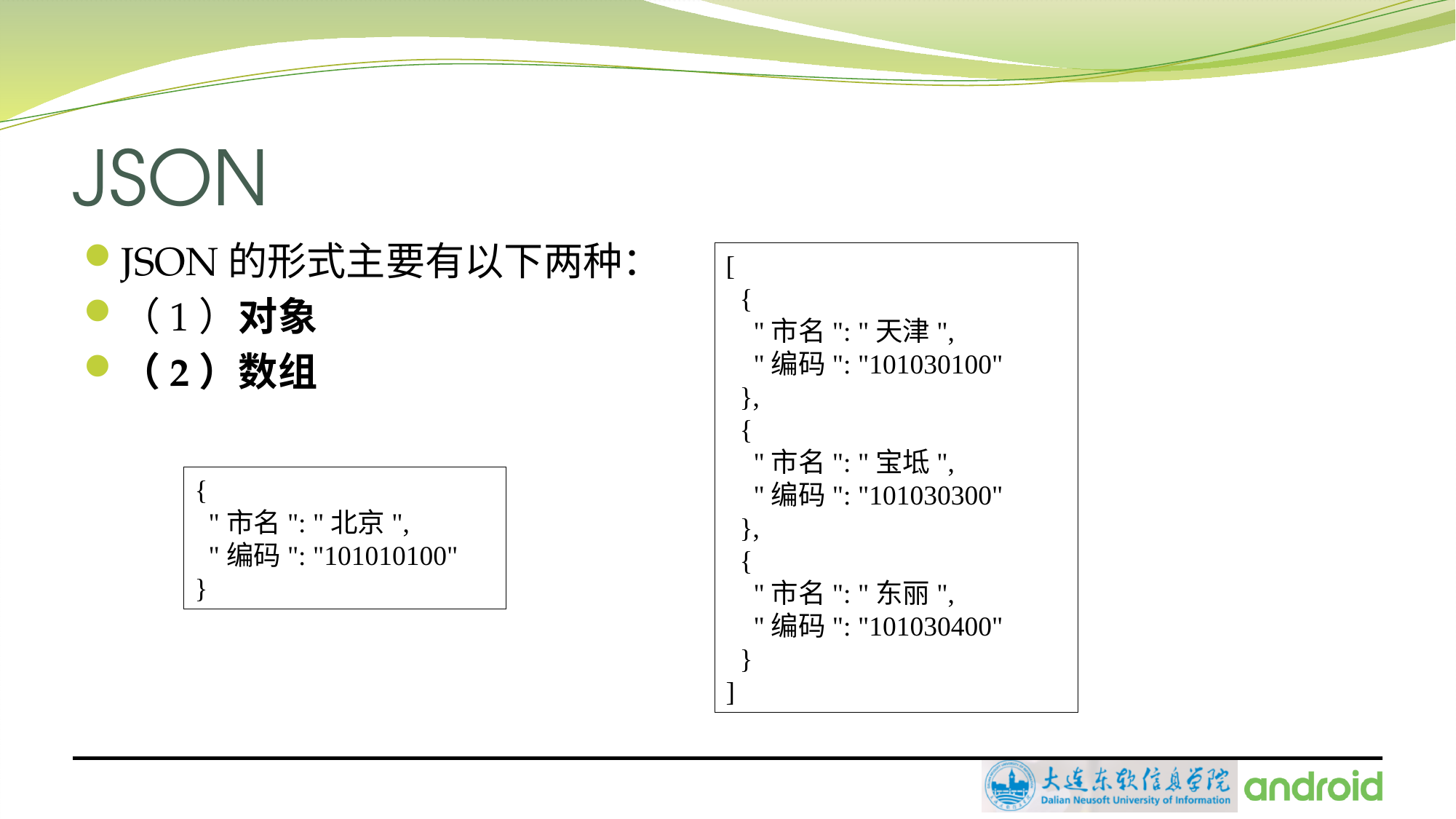

# JSON
JSON的形式主要有以下两种：
（1）对象
（2）数组
[
  {
    "市名": "天津",
    "编码": "101030100"
  },
  {
    "市名": "宝坻",
    "编码": "101030300"
  },
  {
    "市名": "东丽",
    "编码": "101030400"
  }
]
{
  "市名": "北京",
  "编码": "101010100"
}